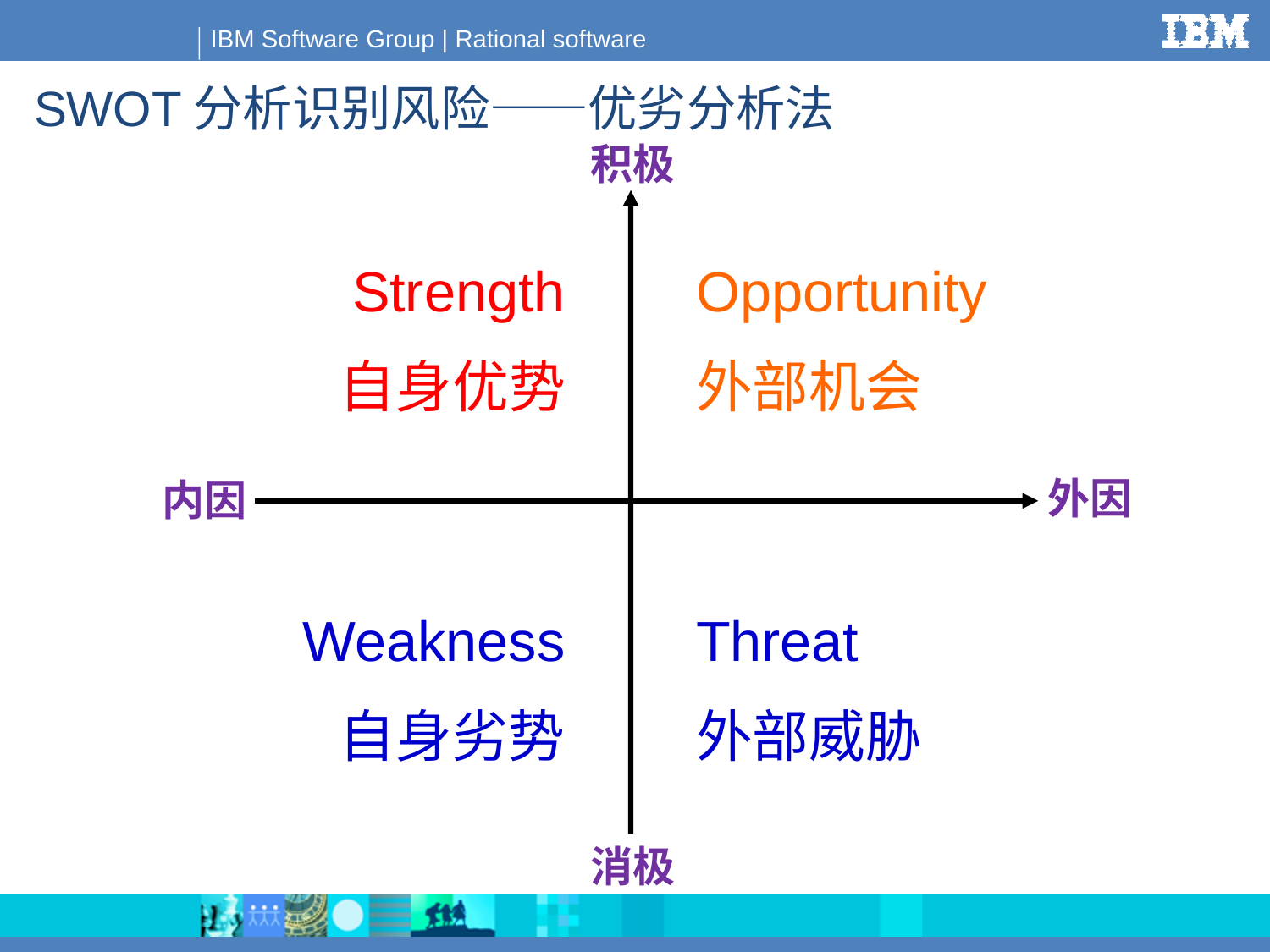

# SWOT分析识别风险——优劣分析法
积极

Strength
自身优势
Opportunity
外部机会
外因
内因

Weakness
自身劣势
Threat
外部威胁
消极